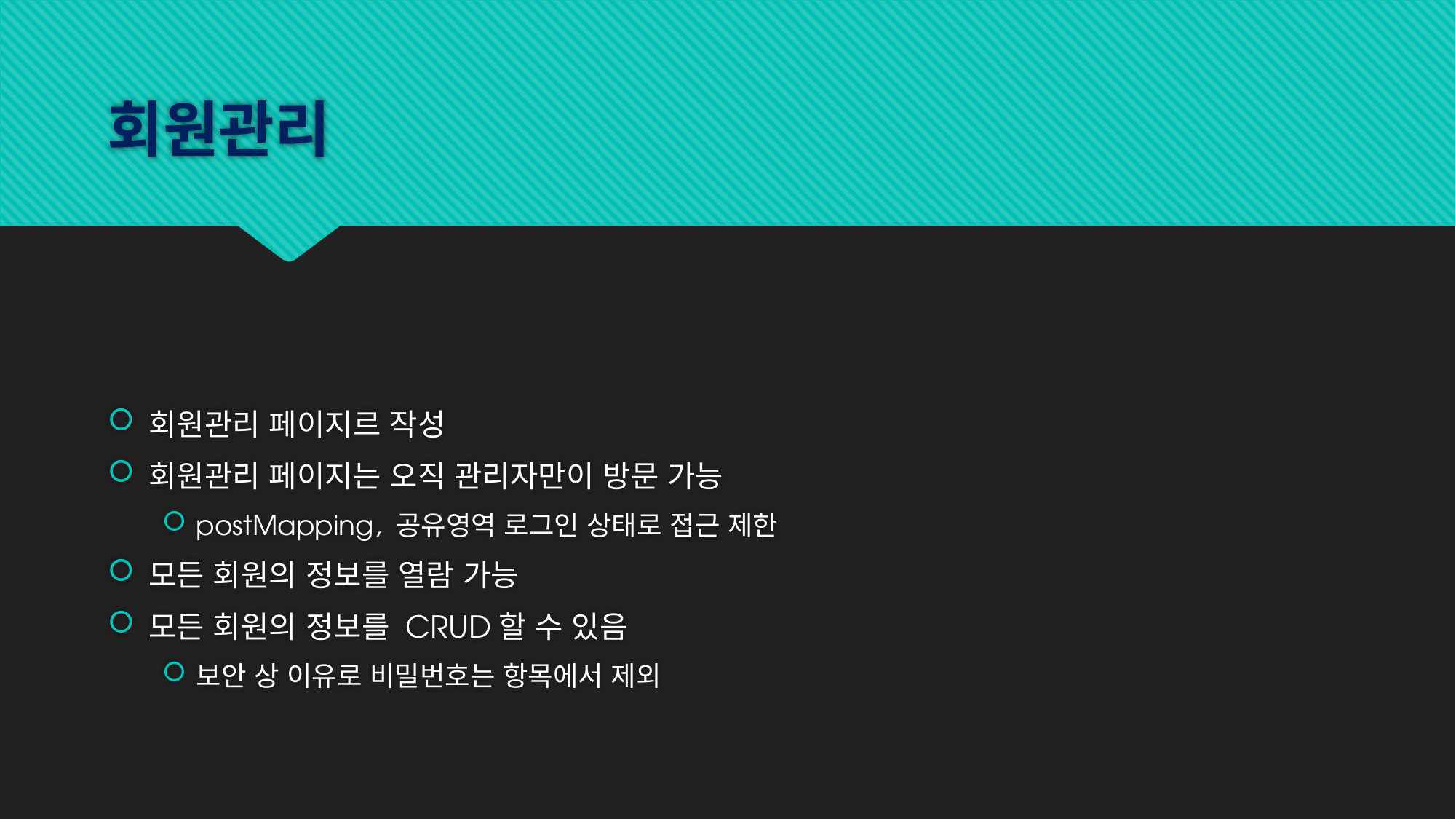

# 회원관리
회원관리 페이지르 작성
회원관리 페이지는 오직 관리자만이 방문 가능
postMapping, 공유영역 로그인 상태로 접근 제한
모든 회원의 정보를 열람 가능
모든 회원의 정보를 CRUD할 수 있음
보안 상 이유로 비밀번호는 항목에서 제외